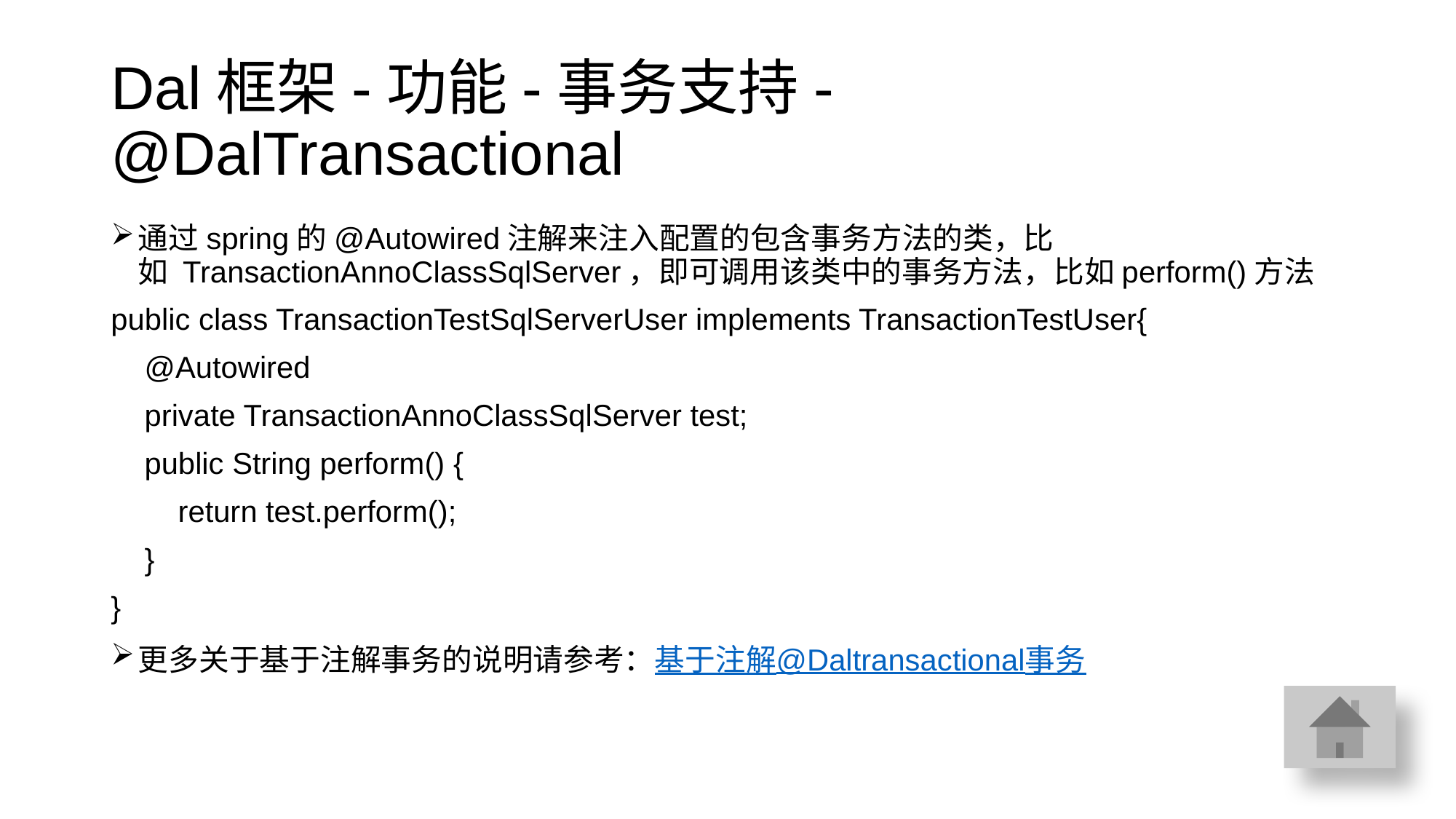

# Dal框架-功能-事务支持-@DalTransactional
通过spring的@Autowired注解来注入配置的包含事务方法的类，比如 TransactionAnnoClassSqlServer，即可调用该类中的事务方法，比如perform()方法
public class TransactionTestSqlServerUser implements TransactionTestUser{
    @Autowired
    private TransactionAnnoClassSqlServer test;
    public String perform() {
        return test.perform();
    }
}
更多关于基于注解事务的说明请参考：基于注解@Daltransactional事务